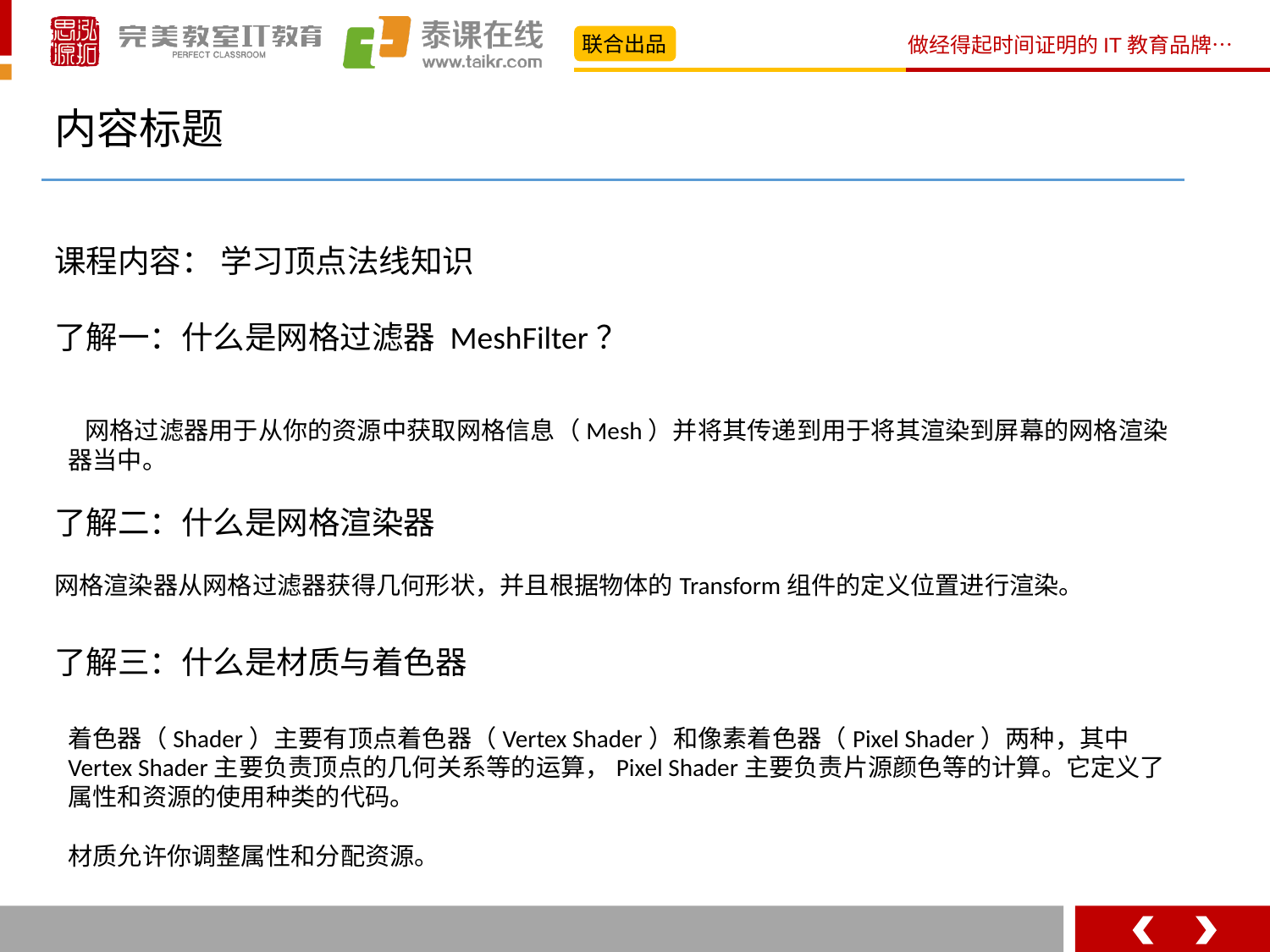

内容标题
课程内容： 学习顶点法线知识

了解一：什么是网格过滤器 MeshFilter？

  网格过滤器用于从你的资源中获取网格信息（Mesh）并将其传递到用于将其渲染到屏幕的网格渲染器当中。

了解二：什么是网格渲染器
网格渲染器从网格过滤器获得几何形状，并且根据物体的Transform组件的定义位置进行渲染。
了解三：什么是材质与着色器
着色器（Shader）主要有顶点着色器（Vertex Shader）和像素着色器（Pixel Shader）两种，其中Vertex Shader主要负责顶点的几何关系等的运算，Pixel Shader主要负责片源颜色等的计算。它定义了属性和资源的使用种类的代码。

材质允许你调整属性和分配资源。